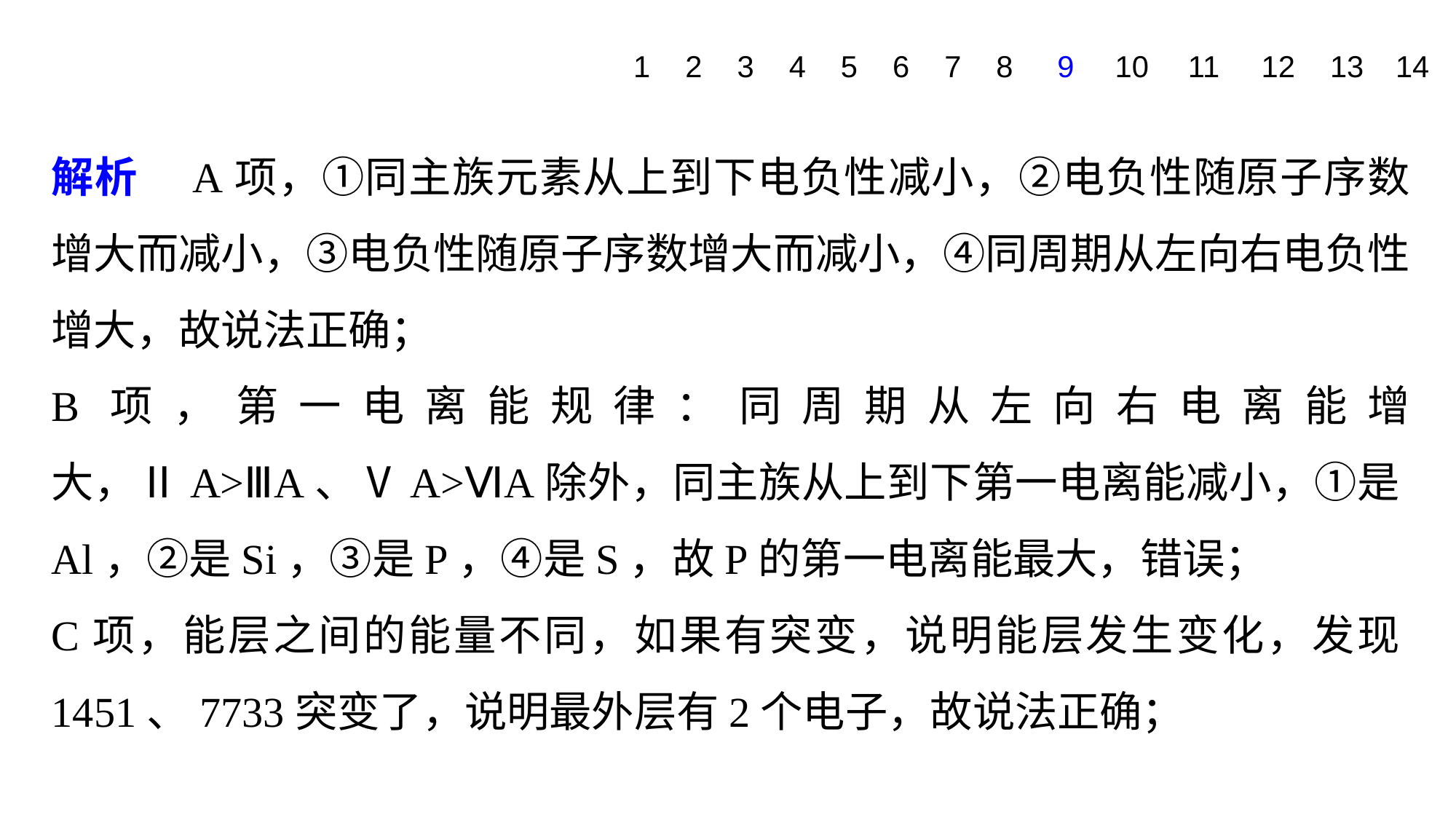

1
2
3
4
5
6
7
8
9
10
11
12
13
14
解析　A项，①同主族元素从上到下电负性减小，②电负性随原子序数增大而减小，③电负性随原子序数增大而减小，④同周期从左向右电负性增大，故说法正确；
B项，第一电离能规律：同周期从左向右电离能增大，ⅡA>ⅢA、ⅤA>ⅥA除外，同主族从上到下第一电离能减小，①是Al，②是Si，③是P，④是S，故P的第一电离能最大，错误；
C项，能层之间的能量不同，如果有突变，说明能层发生变化，发现1451、7733突变了，说明最外层有2个电子，故说法正确；